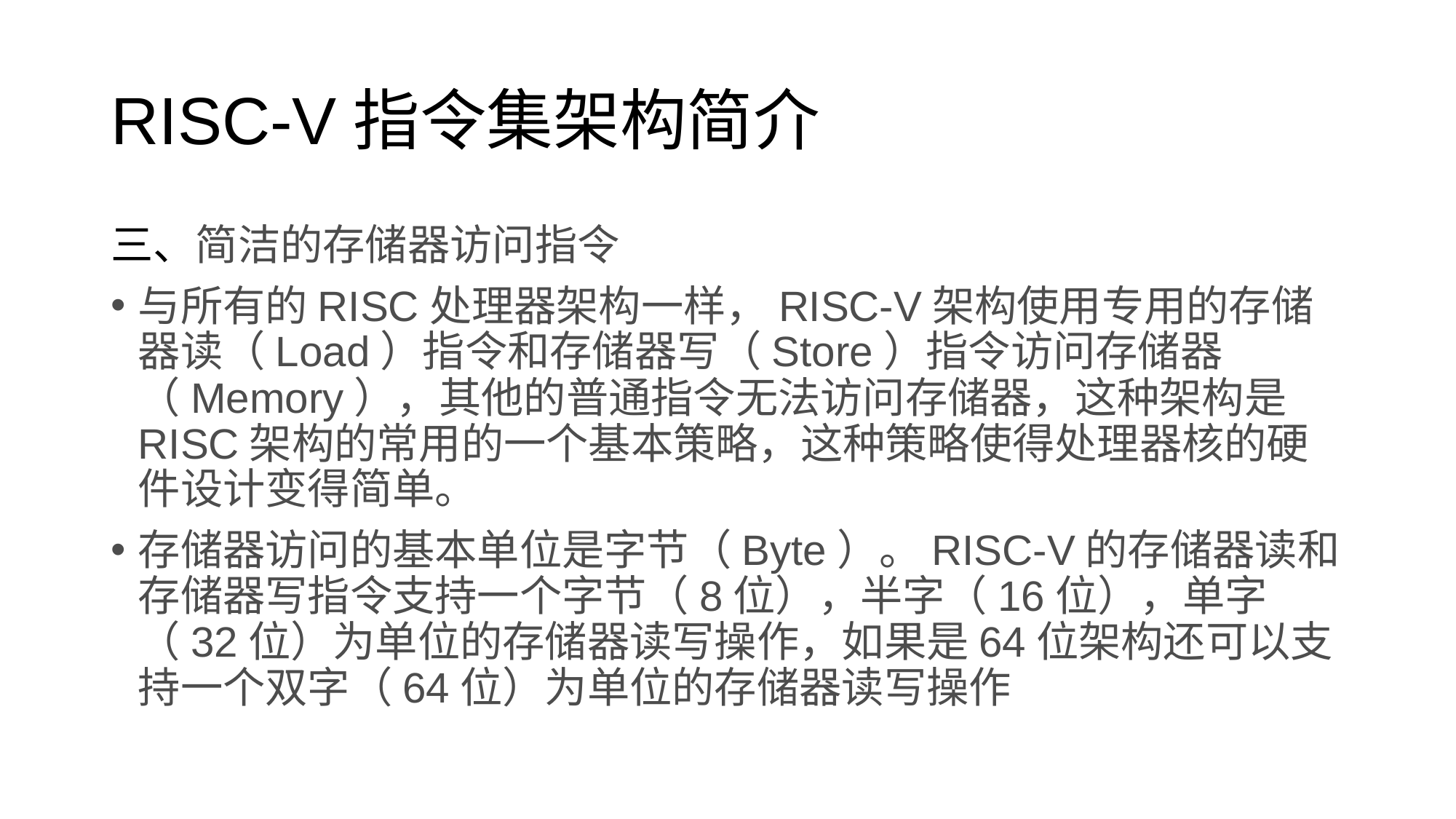

# RISC-V指令集架构简介
三、简洁的存储器访问指令
与所有的RISC处理器架构一样，RISC-V架构使用专用的存储器读（Load）指令和存储器写（Store）指令访问存储器（Memory），其他的普通指令无法访问存储器，这种架构是RISC架构的常用的一个基本策略，这种策略使得处理器核的硬件设计变得简单。
存储器访问的基本单位是字节（Byte）。RISC-V的存储器读和存储器写指令支持一个字节（8位），半字（16位），单字（32位）为单位的存储器读写操作，如果是64位架构还可以支持一个双字（64位）为单位的存储器读写操作